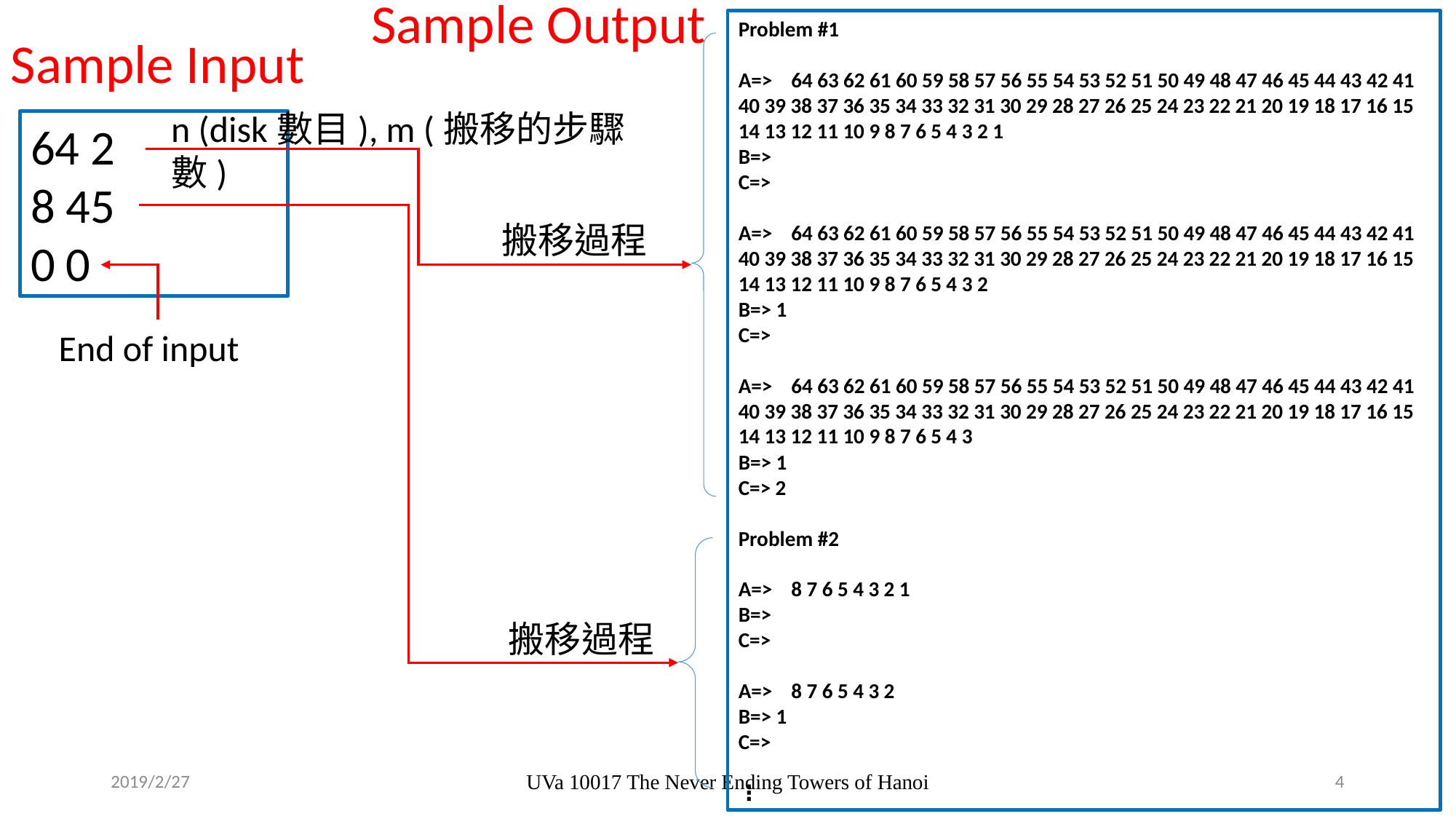

Sample Output
Problem #1

A=>    64 63 62 61 60 59 58 57 56 55 54 53 52 51 50 49 48 47 46 45 44 43 42 41
40 39 38 37 36 35 34 33 32 31 30 29 28 27 26 25 24 23 22 21 20 19 18 17 16 15
14 13 12 11 10 9 8 7 6 5 4 3 2 1
B=>
C=>

A=>    64 63 62 61 60 59 58 57 56 55 54 53 52 51 50 49 48 47 46 45 44 43 42 41
40 39 38 37 36 35 34 33 32 31 30 29 28 27 26 25 24 23 22 21 20 19 18 17 16 15
14 13 12 11 10 9 8 7 6 5 4 3 2
B=> 1
C=>

A=>    64 63 62 61 60 59 58 57 56 55 54 53 52 51 50 49 48 47 46 45 44 43 42 41
40 39 38 37 36 35 34 33 32 31 30 29 28 27 26 25 24 23 22 21 20 19 18 17 16 15
14 13 12 11 10 9 8 7 6 5 4 3
B=> 1
C=> 2

Problem #2

A=>    8 7 6 5 4 3 2 1
B=>
C=>

A=>    8 7 6 5 4 3 2
B=> 1
C=>

⋮
Sample Input

n (disk數目), m (搬移的步驟數)
64 2
8 45
0 0
搬移過程
End of input

搬移過程
2019/2/27
UVa 10017 The Never Ending Towers of Hanoi
4